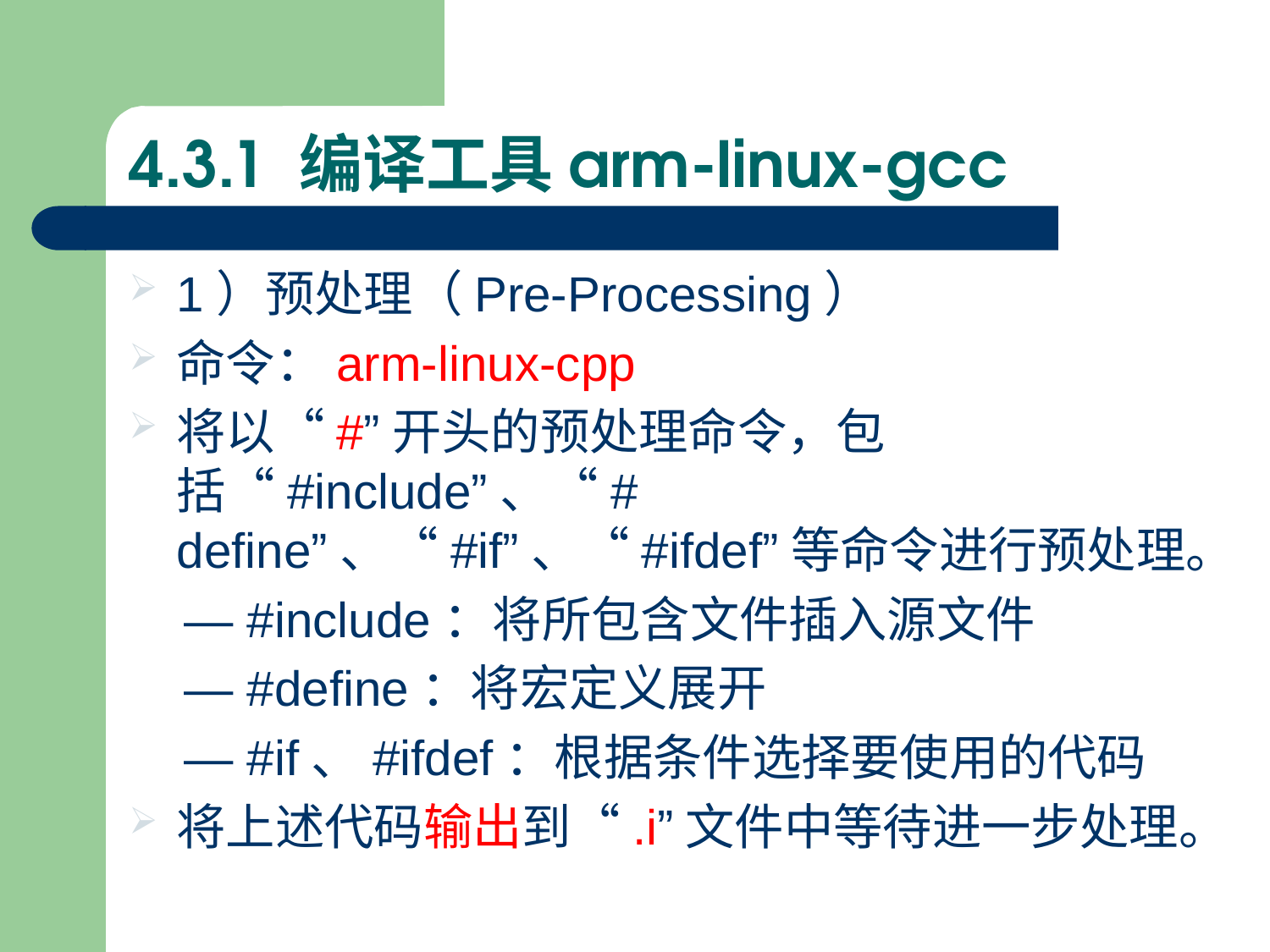

# 4.3.1 编译工具arm-linux-gcc
1）预处理（Pre-Processing）
命令：arm-linux-cpp
将以“#”开头的预处理命令，包括“#include”、“# define”、“#if”、“#ifdef”等命令进行预处理。
    — #include：将所包含文件插入源文件
    — #define：将宏定义展开
    — #if、#ifdef：根据条件选择要使用的代码
将上述代码输出到“.i”文件中等待进一步处理。